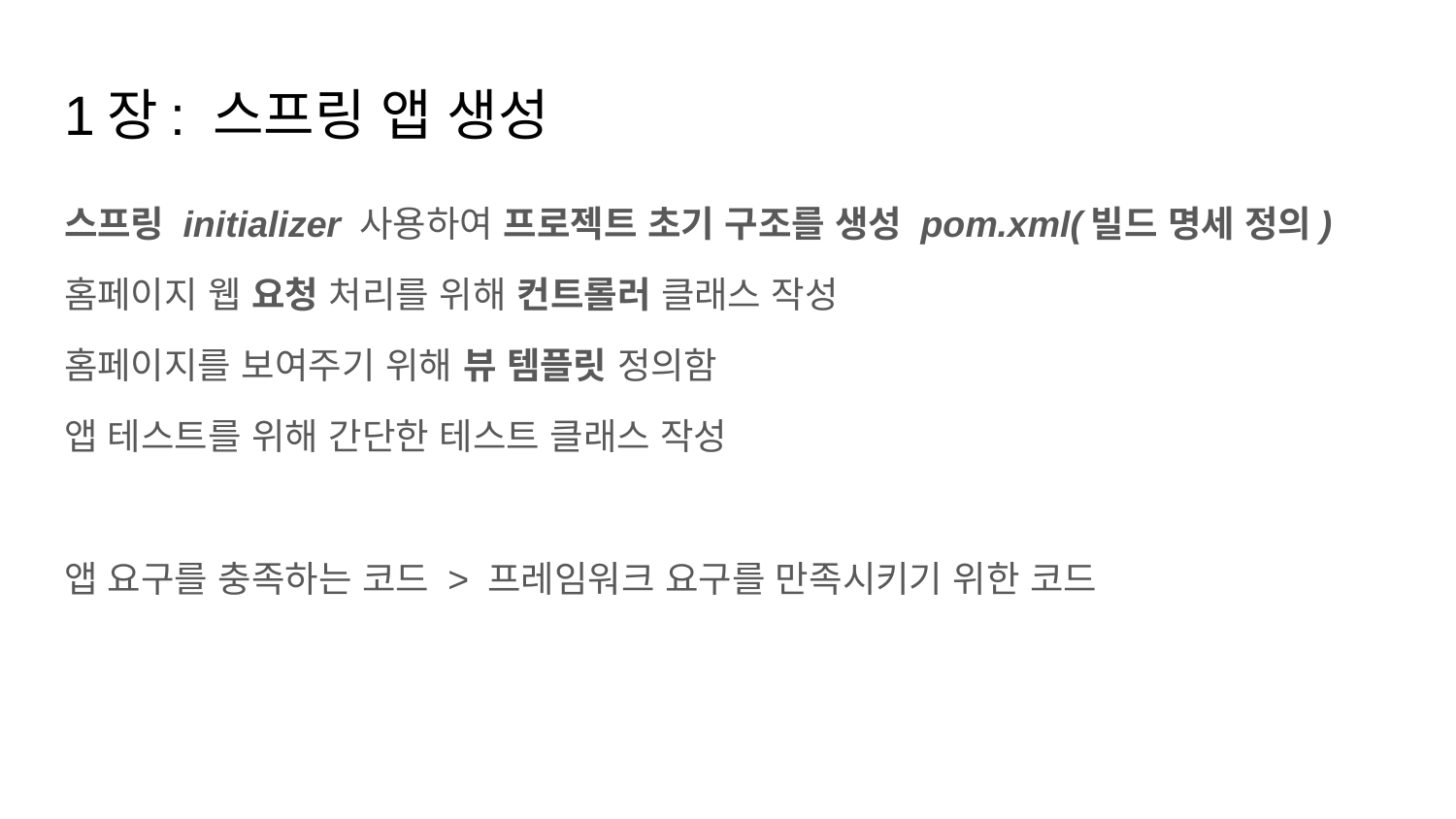

# 1장: 스프링 앱 생성

스프링 initializer 사용하여 프로젝트 초기 구조를 생성 pom.xml(빌드 명세 정의)
홈페이지 웹 요청 처리를 위해 컨트롤러 클래스 작성
홈페이지를 보여주기 위해 뷰 템플릿 정의함
앱 테스트를 위해 간단한 테스트 클래스 작성

앱 요구를 충족하는 코드 > 프레임워크 요구를 만족시키기 위한 코드